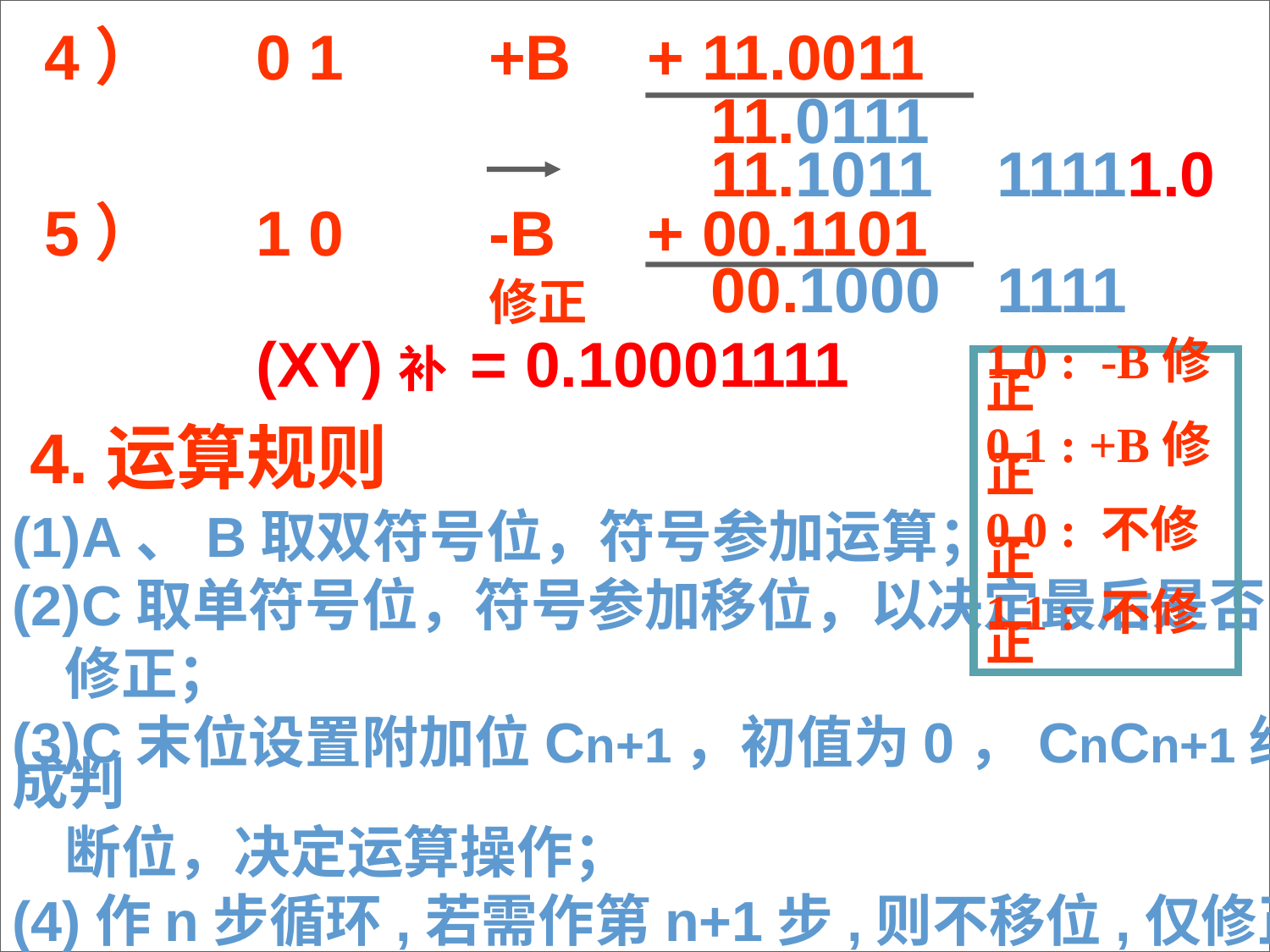

4）
0 1
+B
+ 11.0011
11.0111

11.1011
11111.0

5）
1 0
-B
+ 00.1101
00.1000
1111
修正

(XY)补 = 0.10001111
1.0 :  -B修正
0.1 : +B修正
0.0 : 不修正
1.1 : 不修正
 4.运算规则
(1)A、B取双符号位，符号参加运算；
(2)C取单符号位，符号参加移位，以决定最后是否
   修正；
(3)C末位设置附加位Cn+1，初值为0，CnCn+1组成判
   断位，决定运算操作；
(4)作n步循环,若需作第n+1步,则不移位,仅修正。